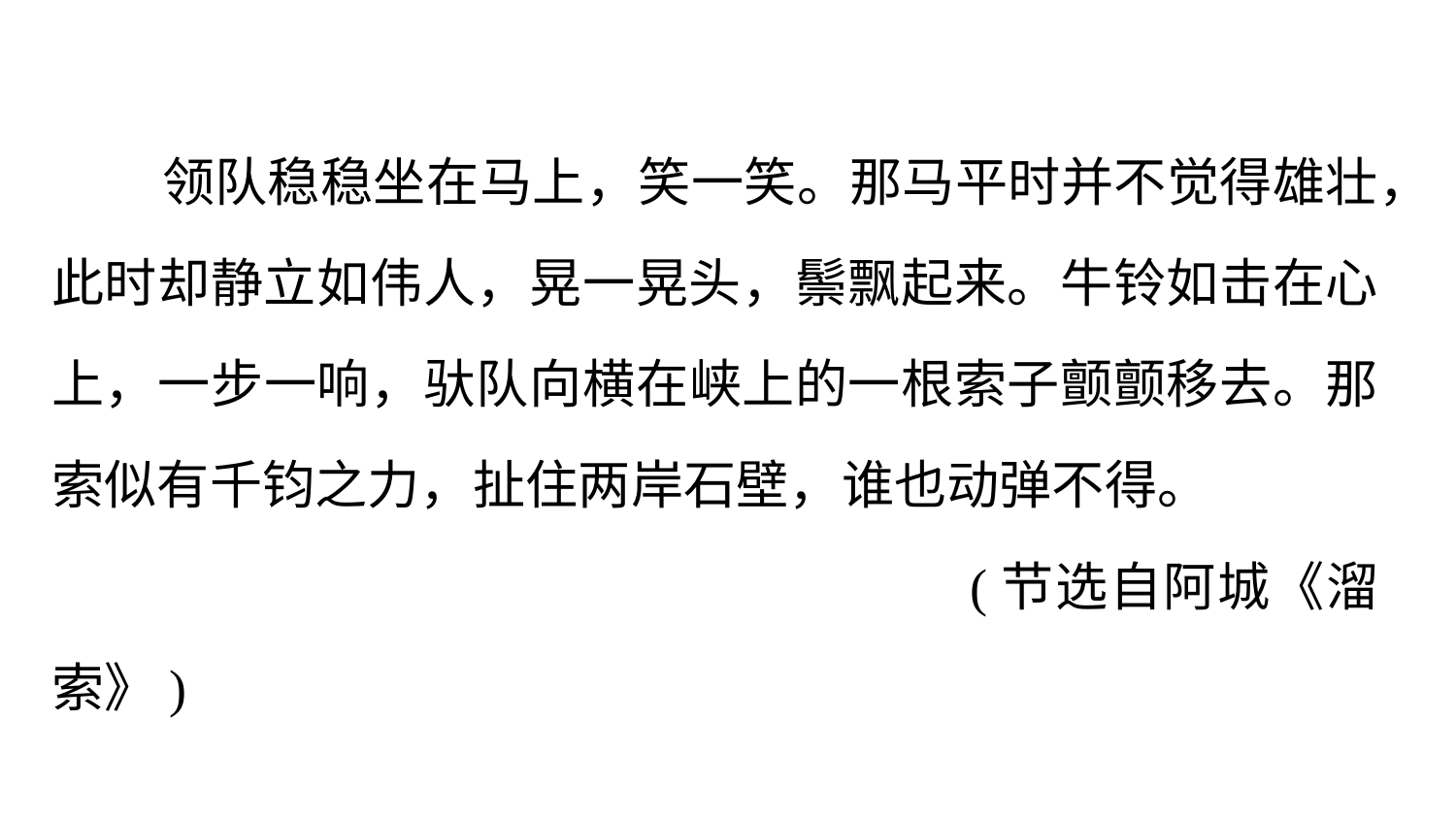

领队稳稳坐在马上，笑一笑。那马平时并不觉得雄壮，此时却静立如伟人，晃一晃头，鬃飘起来。牛铃如击在心上，一步一响，驮队向横在峡上的一根索子颤颤移去。那索似有千钧之力，扯住两岸石壁，谁也动弹不得。
                                                               (节选自阿城《溜索》)